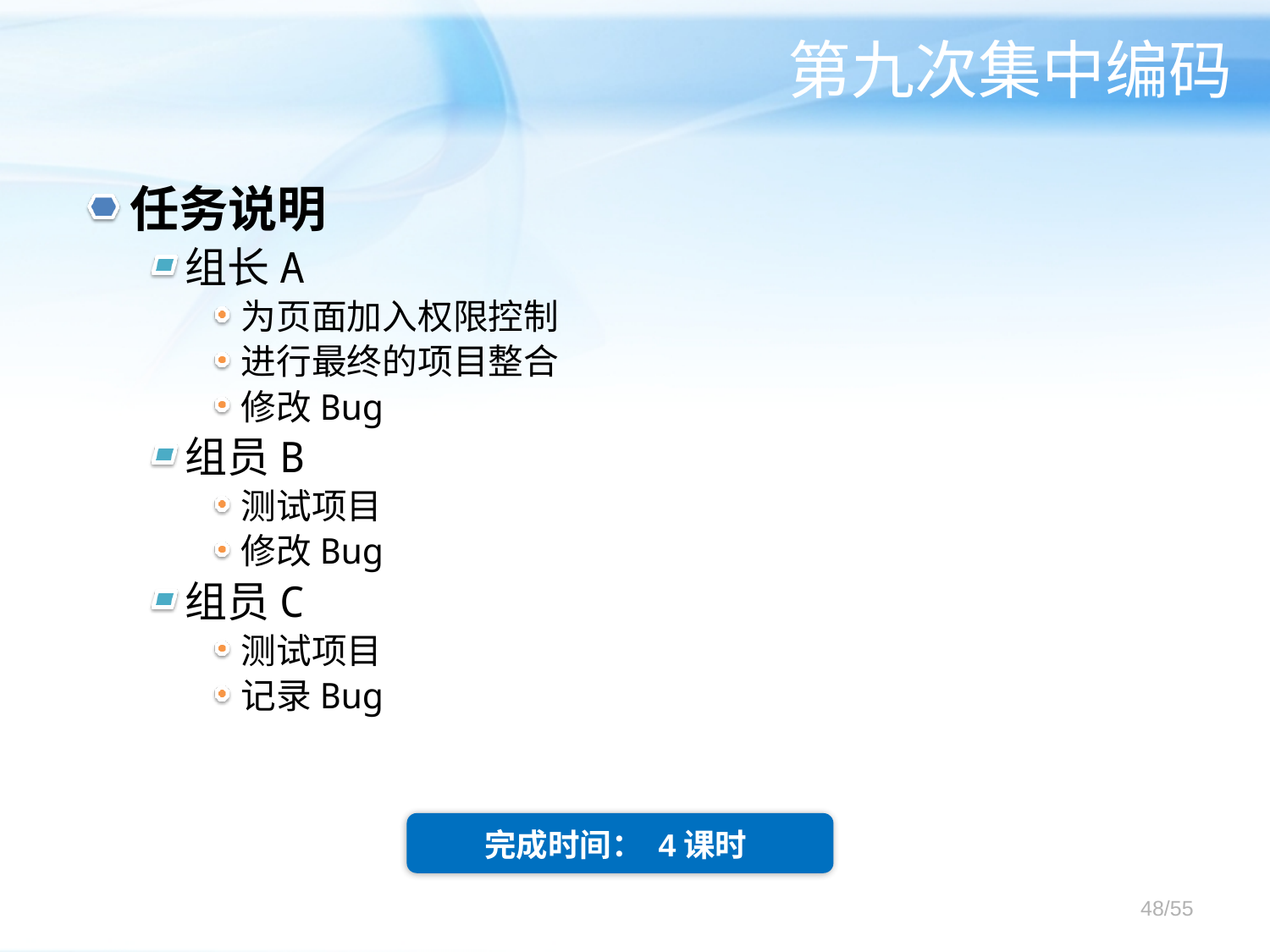

# 第九次集中编码
任务说明
组长A
为页面加入权限控制
进行最终的项目整合
修改Bug
组员B
测试项目
修改Bug
组员C
测试项目
记录Bug

完成时间： 4课时
48/55